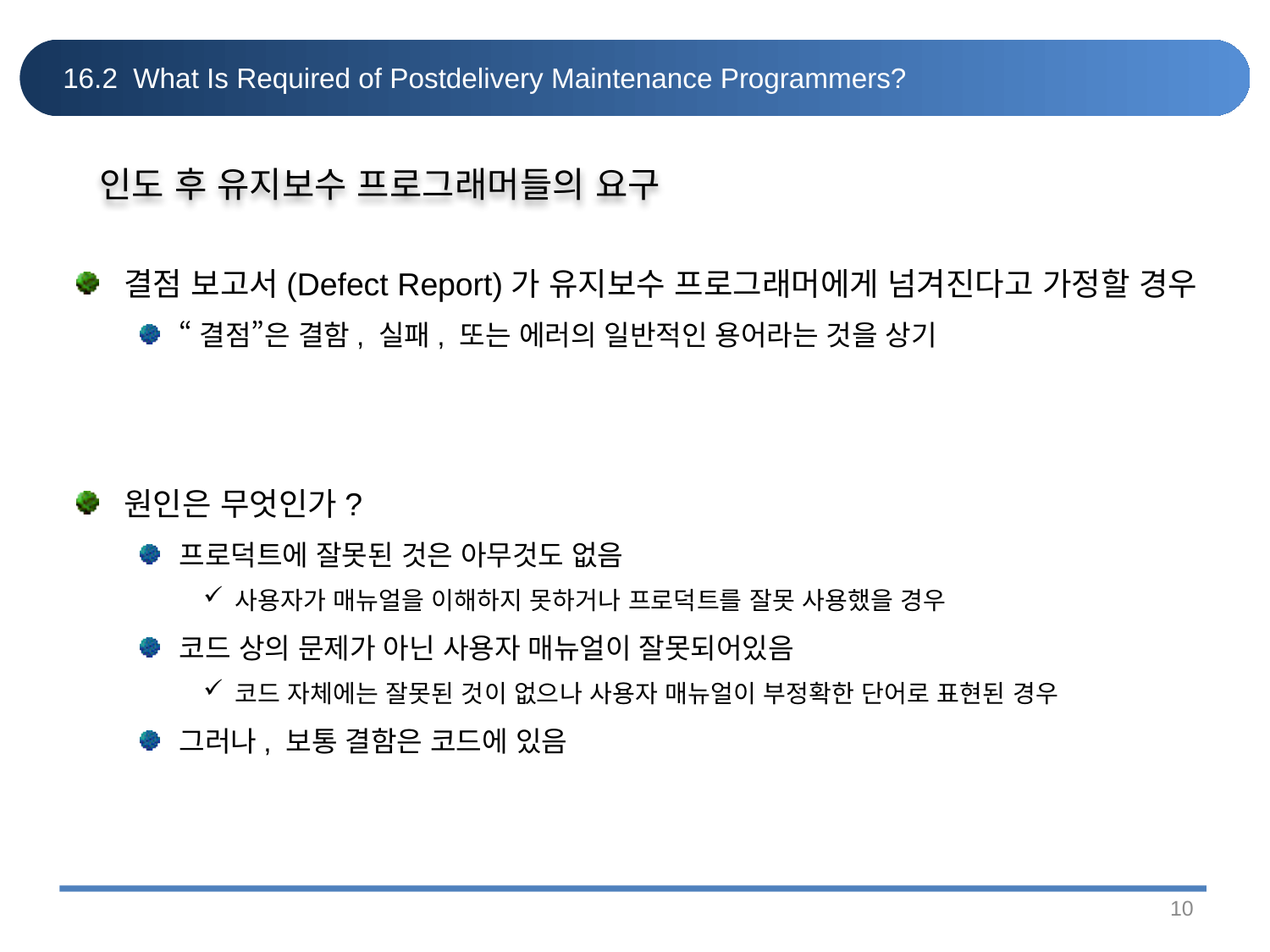

# 16.2  What Is Required of Postdelivery Maintenance Programmers?
인도 후 유지보수 프로그래머들의 요구
결점 보고서(Defect Report)가 유지보수 프로그래머에게 넘겨진다고 가정할 경우
“결점”은 결함, 실패, 또는 에러의 일반적인 용어라는 것을 상기

원인은 무엇인가?
프로덕트에 잘못된 것은 아무것도 없음
사용자가 매뉴얼을 이해하지 못하거나 프로덕트를 잘못 사용했을 경우
코드 상의 문제가 아닌 사용자 매뉴얼이 잘못되어있음
코드 자체에는 잘못된 것이 없으나 사용자 매뉴얼이 부정확한 단어로 표현된 경우
그러나, 보통 결함은 코드에 있음
10